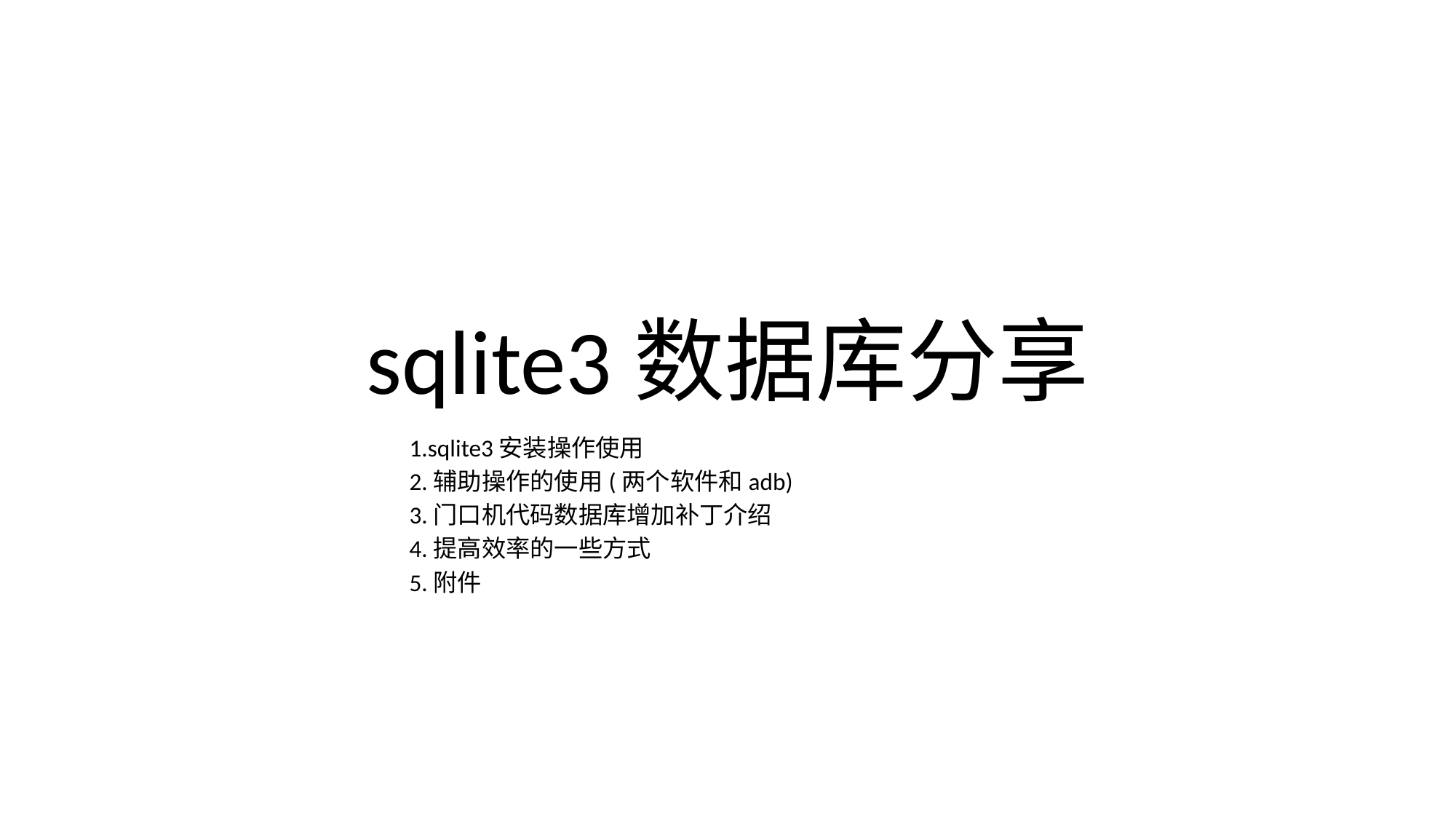

# sqlite3数据库分享
1.sqlite3安装操作使用
2.辅助操作的使用(两个软件和adb)
3.门口机代码数据库增加补丁介绍
4.提高效率的一些方式
5.附件